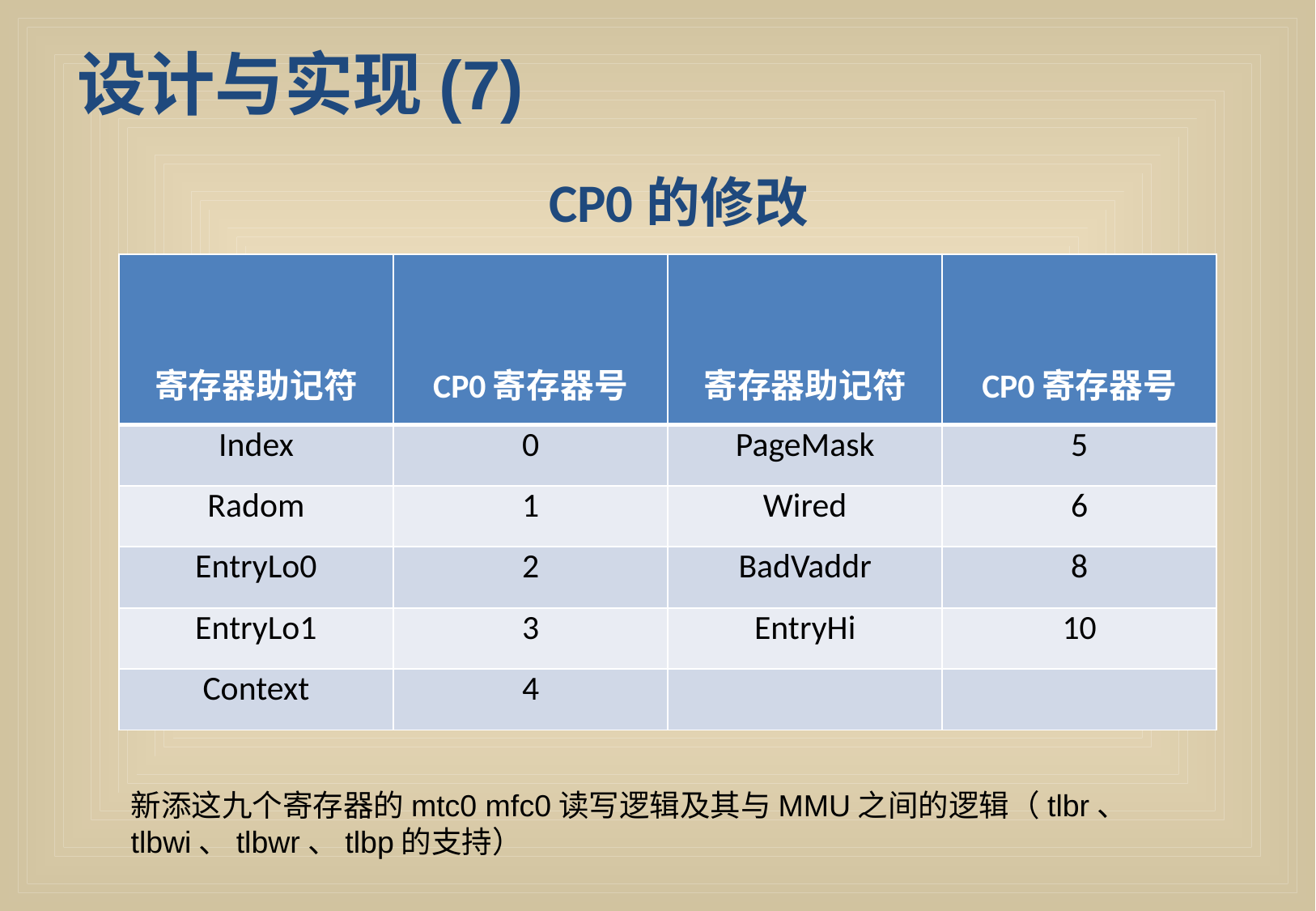

设计与实现(7)
CP0的修改
| 寄存器助记符 | CP0寄存器号 | 寄存器助记符 | CP0寄存器号 |
| --- | --- | --- | --- |
| Index | 0 | PageMask | 5 |
| Radom | 1 | Wired | 6 |
| EntryLo0 | 2 | BadVaddr | 8 |
| EntryLo1 | 3 | EntryHi | 10 |
| Context | 4 |  |  |
新添这九个寄存器的mtc0 mfc0读写逻辑及其与MMU之间的逻辑（tlbr、tlbwi、tlbwr、tlbp的支持）